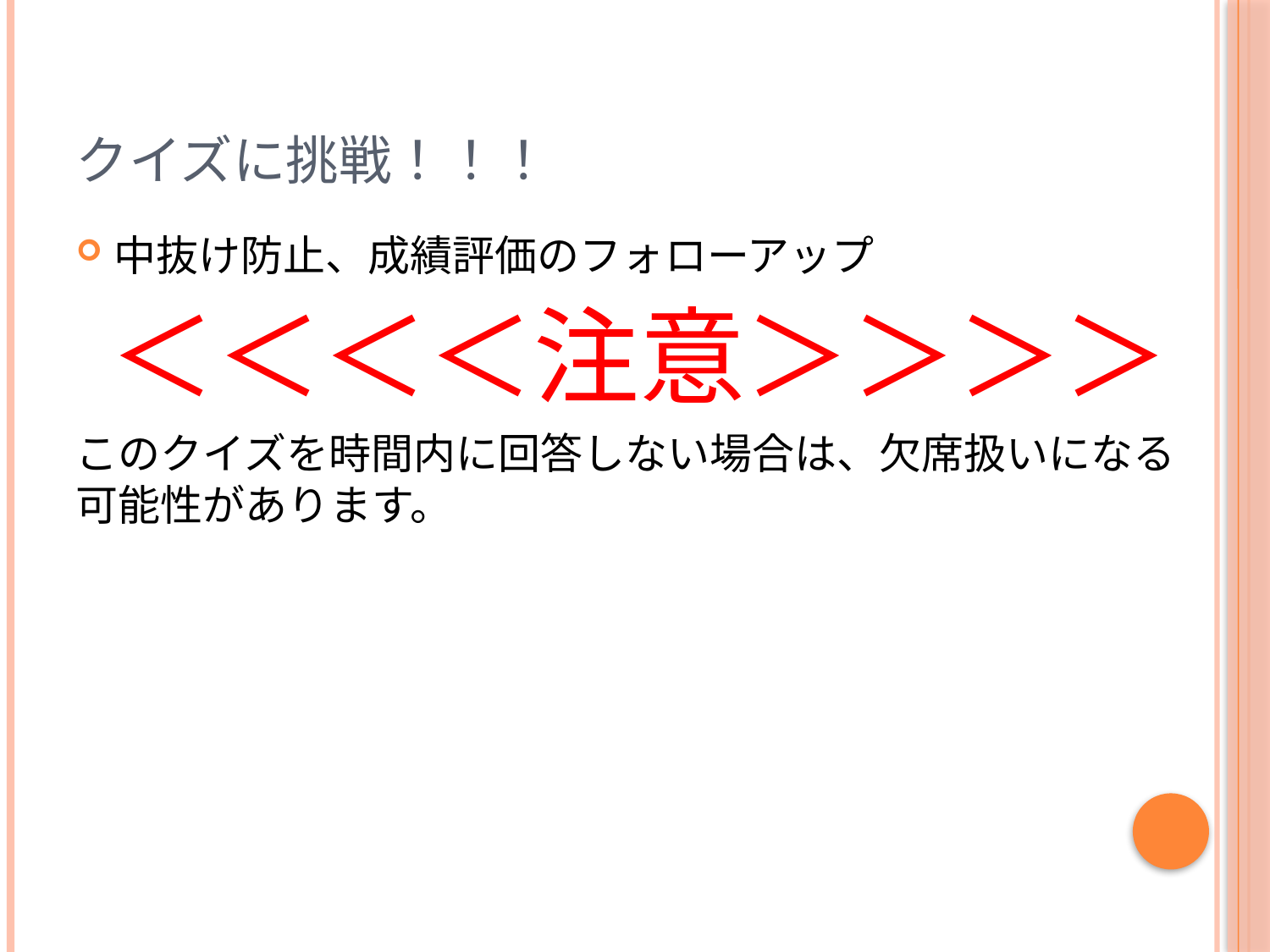

# クイズに挑戦！！！
中抜け防止、成績評価のフォローアップ
＜＜＜＜注意＞＞＞＞
このクイズを時間内に回答しない場合は、欠席扱いになる可能性があります。